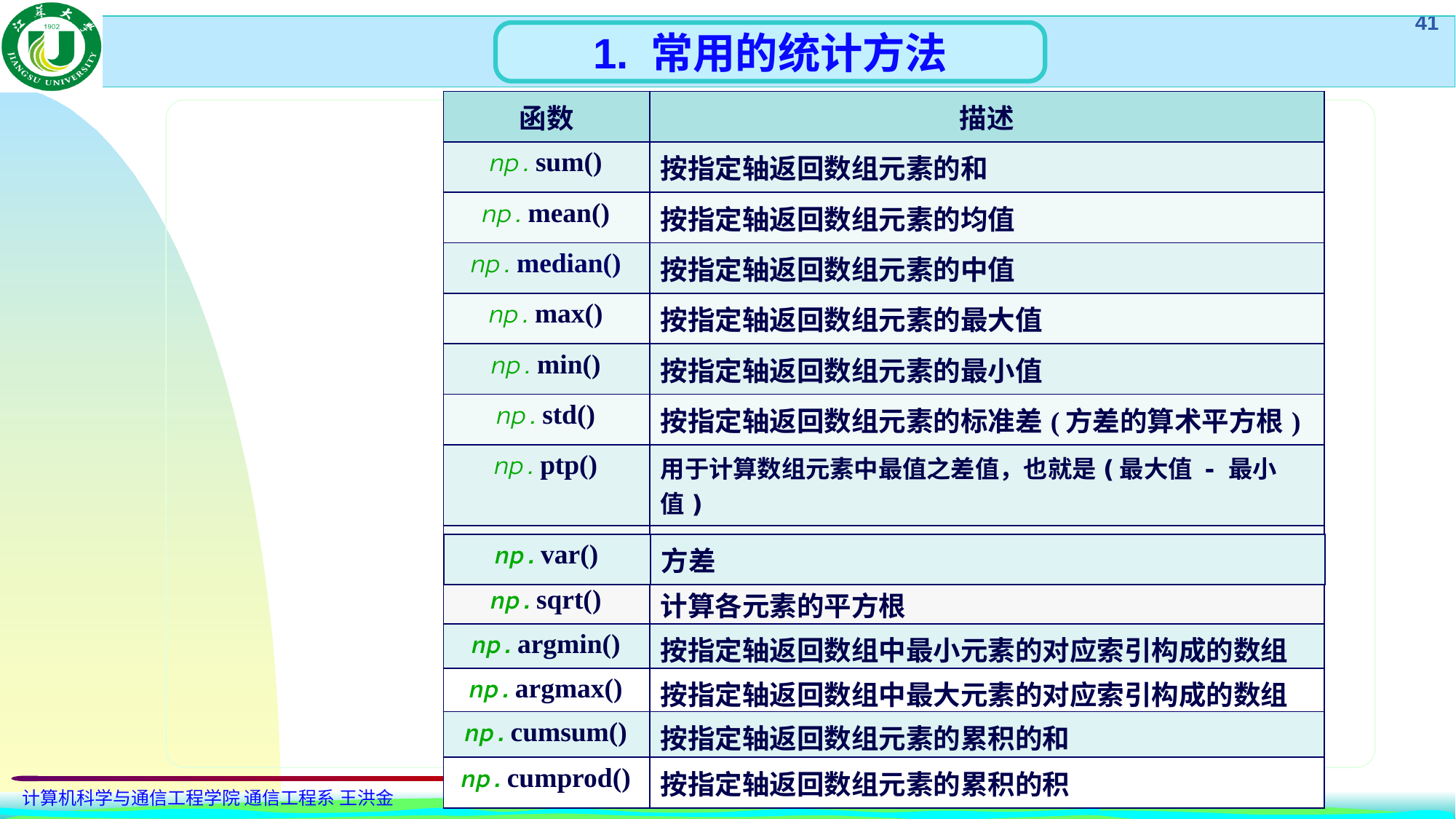

1. 常用的统计方法
| 函数 | 描述 |
| --- | --- |
| np.sum() | 按指定轴返回数组元素的和 |
| np.mean() | 按指定轴返回数组元素的均值 |
| np.median() | 按指定轴返回数组元素的中值 |
| np.max() | 按指定轴返回数组元素的最大值 |
| np.min() | 按指定轴返回数组元素的最小值 |
| np.std() | 按指定轴返回数组元素的标准差(方差的算术平方根) |
| np.ptp() | 用于计算数组元素中最值之差值，也就是(最大值 - 最小值) |
| np.prod() | 计算所有元素的乘积 |
| np.diff() | 计算数组相邻元素之间的差 |
| np.var() | 方差 |
| --- | --- |
| np.sqrt() | 计算各元素的平方根 |
| --- | --- |
| np.argmin() | 按指定轴返回数组中最小元素的对应索引构成的数组 |
| --- | --- |
| np.argmax() | 按指定轴返回数组中最大元素的对应索引构成的数组 |
| --- | --- |
| np.cumsum() | 按指定轴返回数组元素的累积的和 |
| --- | --- |
| np.cumprod() | 按指定轴返回数组元素的累积的积 |
| --- | --- |